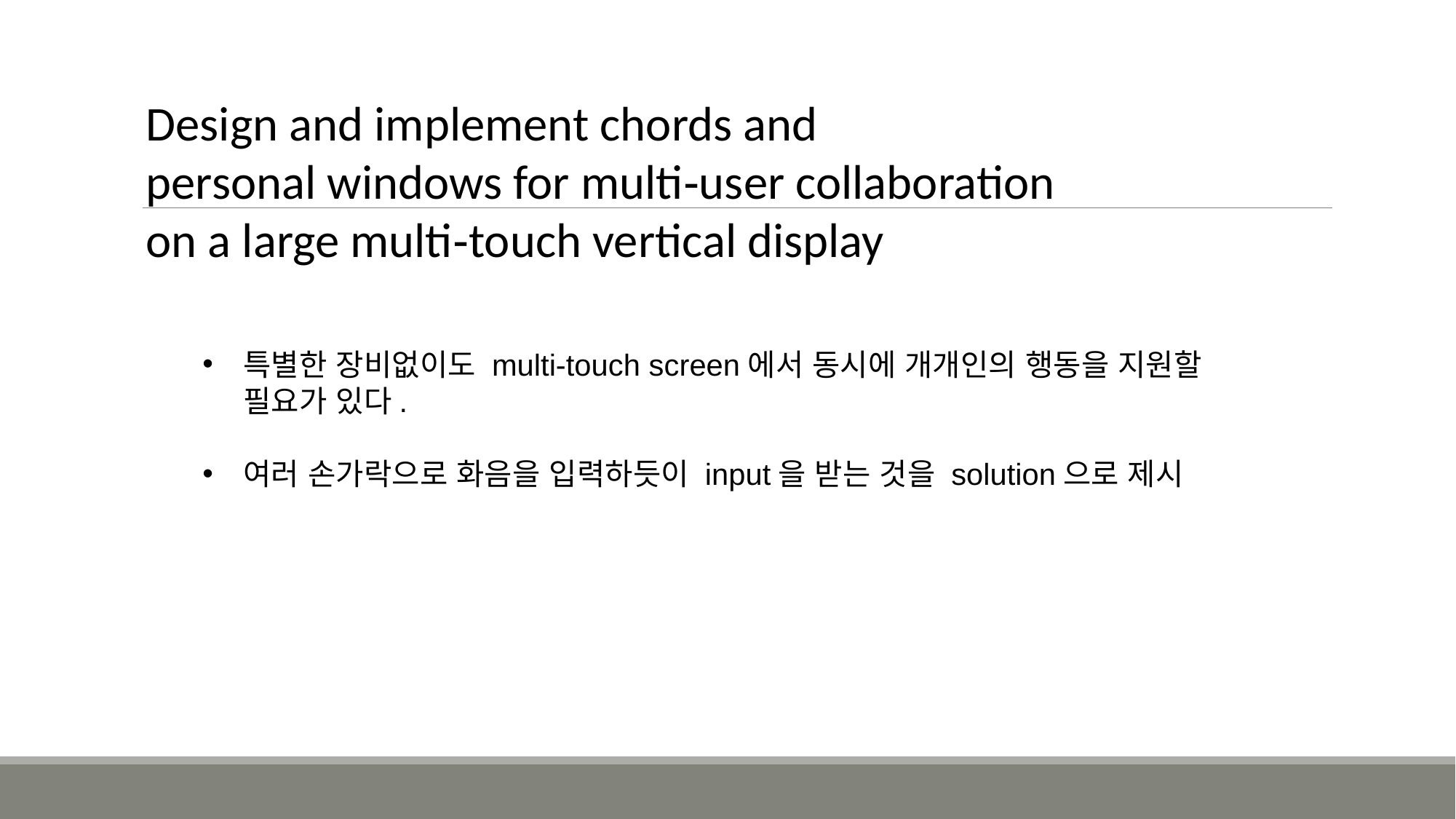

Design and implement chords and
personal windows for multi‑user collaboration
on a large multi‑touch vertical display
특별한 장비없이도 multi-touch screen에서 동시에 개개인의 행동을 지원할 필요가 있다.

여러 손가락으로 화음을 입력하듯이 input을 받는 것을 solution으로 제시